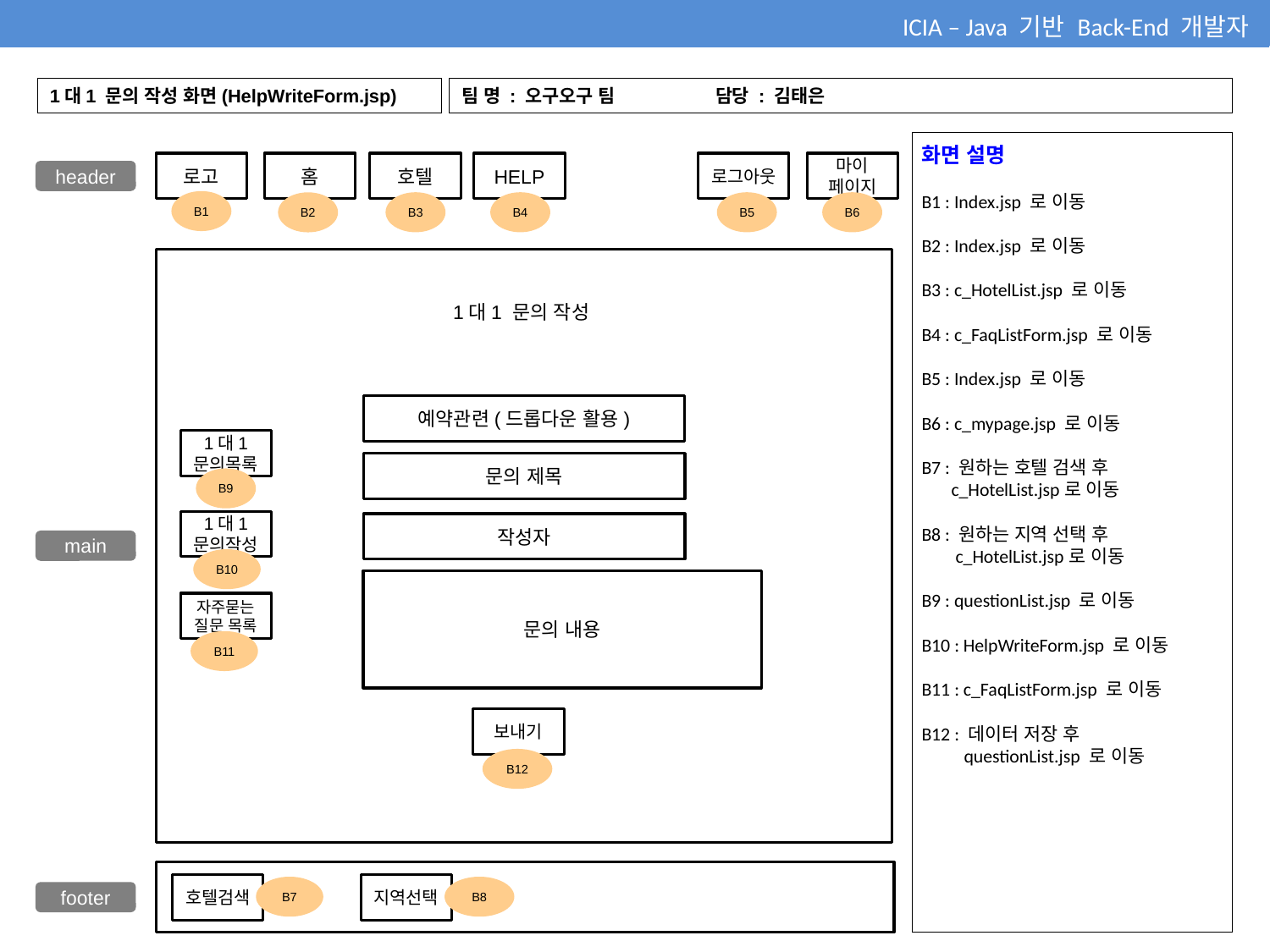

ICIA – Java 기반 Back-End 개발자
1대1 문의 작성 화면(HelpWriteForm.jsp)
팀 명 : 오구오구 팀 	담당 : 김태은
화면 설명

B1 : Index.jsp 로 이동

B2 : Index.jsp 로 이동

B3 : c_HotelList.jsp 로 이동

B4 : c_FaqListForm.jsp 로 이동

B5 : Index.jsp 로 이동

B6 : c_mypage.jsp 로 이동

B7 : 원하는 호텔 검색 후
       c_HotelList.jsp로 이동

B8 : 원하는 지역 선택 후
        c_HotelList.jsp로 이동

B9 : questionList.jsp 로 이동

B10 : HelpWriteForm.jsp 로 이동

B11 : c_FaqListForm.jsp 로 이동

B12 : 데이터 저장 후
          questionList.jsp 로 이동

로고
홈
호텔
HELP
로그아웃
마이
페이지
header
B1
B3
B4
B5
B6
B2

1대1 문의 작성

예약관련(드롭다운 활용)
1대1
문의목록
문의 제목
B9
1대1
문의작성
작성자
main
B10
문의 내용
자주묻는질문 목록
B11
보내기
B12

호텔검색
지역선택
B7
B8
footer